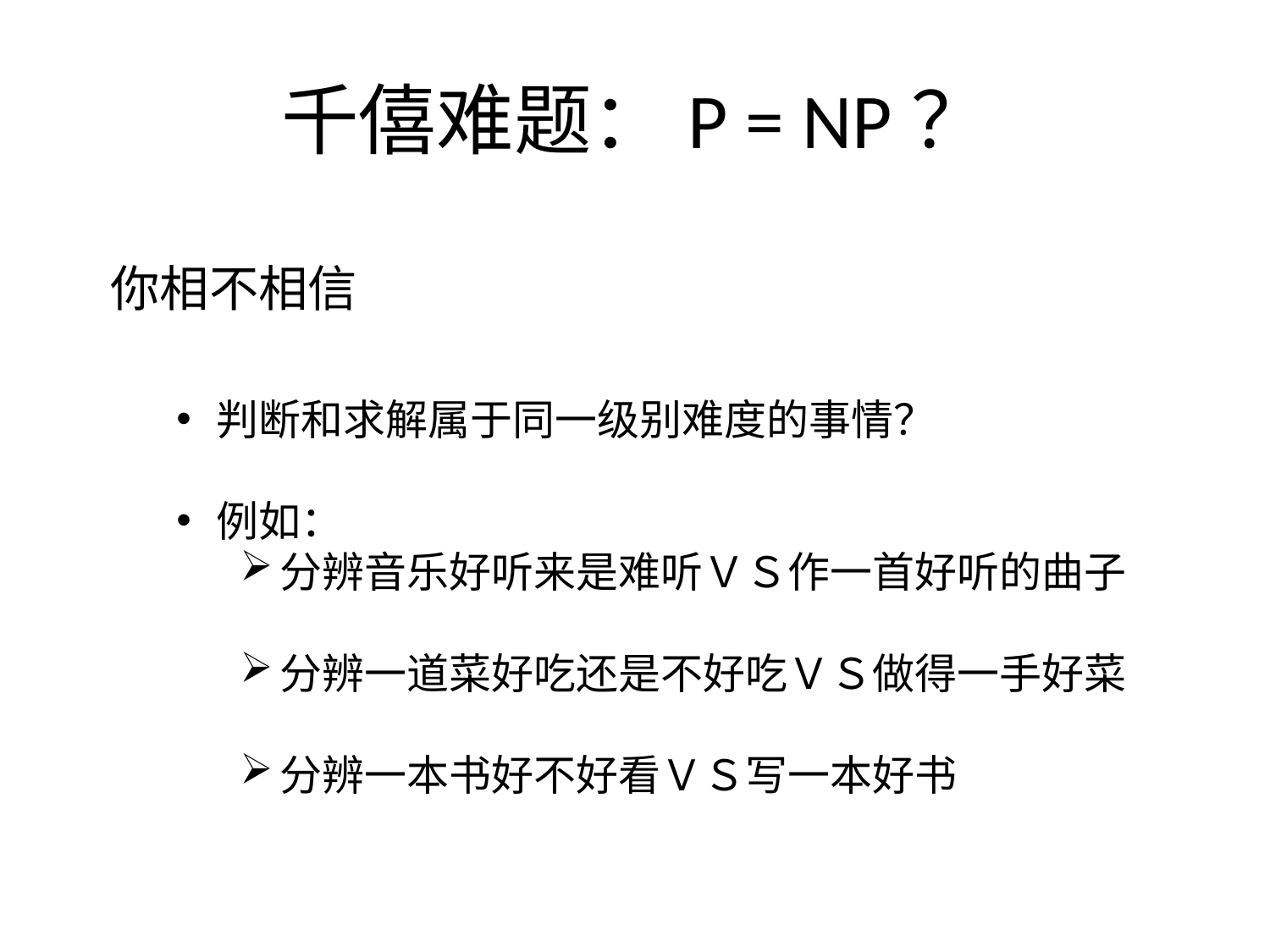

# 千僖难题：P = NP？
你相不相信

判断和求解属于同一级别难度的事情？

例如：
分辨音乐好听来是难听ＶＳ作一首好听的曲子

分辨一道菜好吃还是不好吃ＶＳ做得一手好菜

分辨一本书好不好看ＶＳ写一本好书